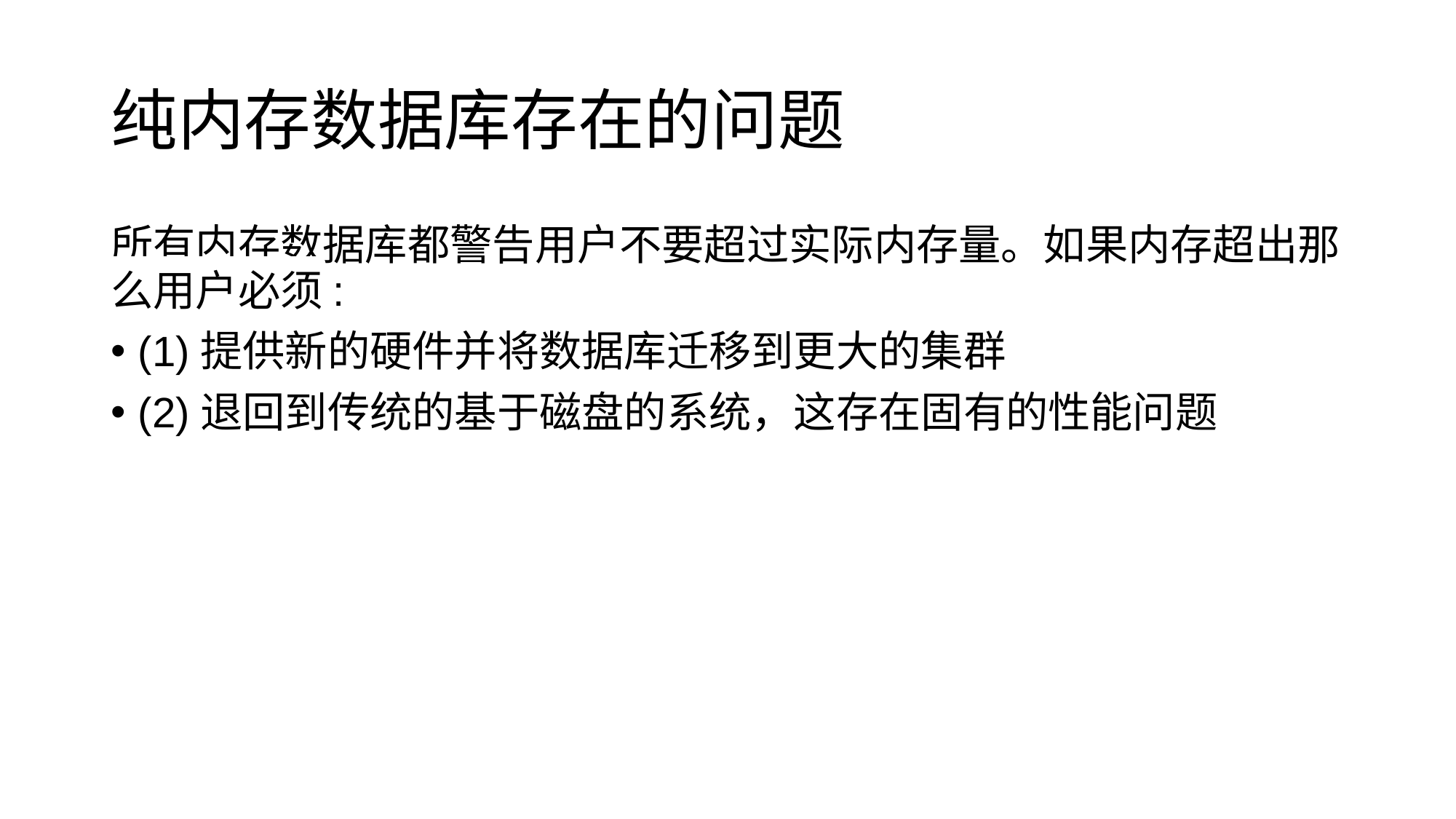

# 纯内存数据库存在的问题
所有内存数据库都警告用户不要超过实际内存量。如果内存超出那么用户必须:
(1)提供新的硬件并将数据库迁移到更大的集群
(2)退回到传统的基于磁盘的系统，这存在固有的性能问题